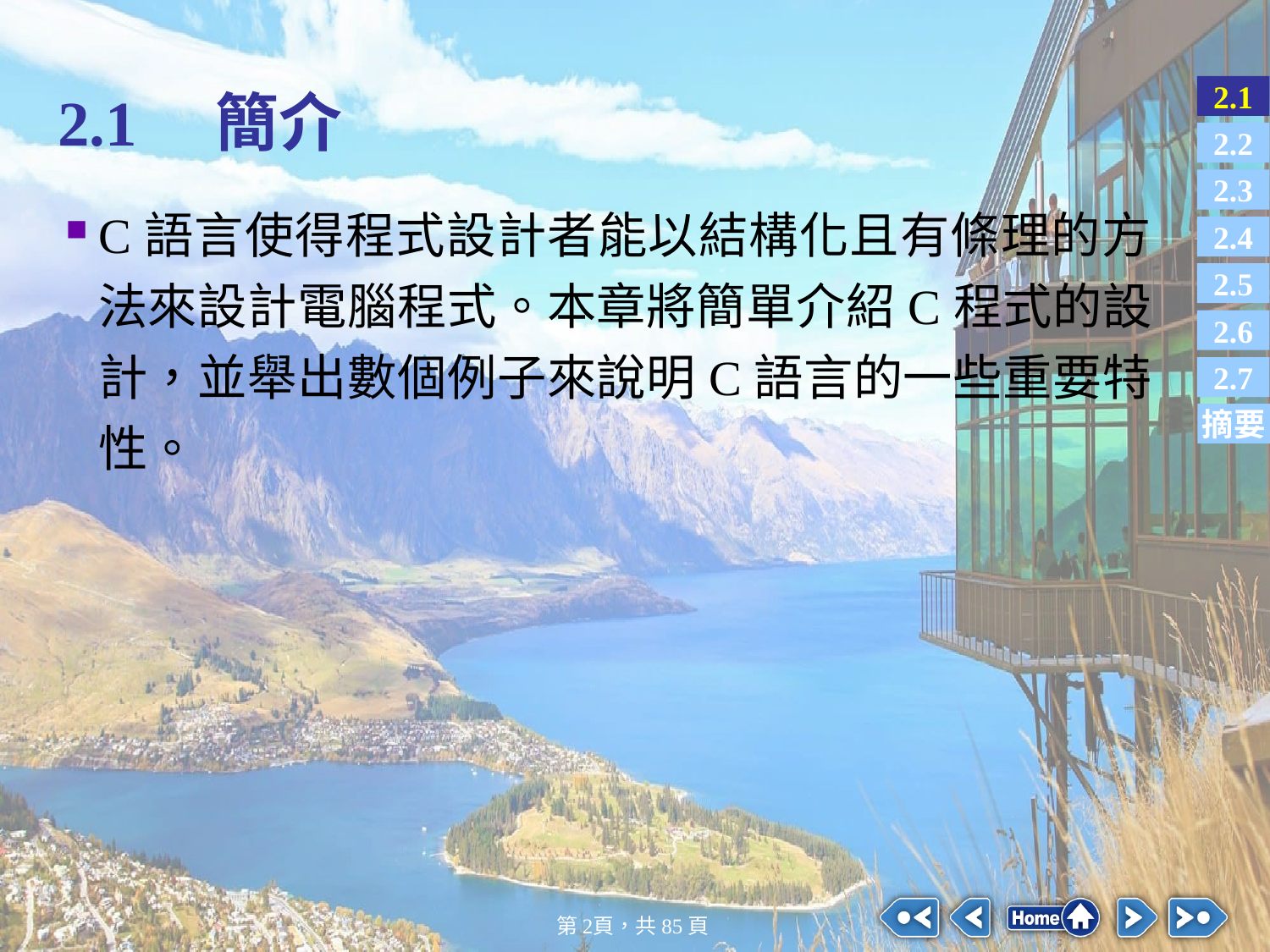

# 2.1　簡介
C語言使得程式設計者能以結構化且有條理的方法來設計電腦程式。本章將簡單介紹C程式的設計，並舉出數個例子來說明C語言的一些重要特性。